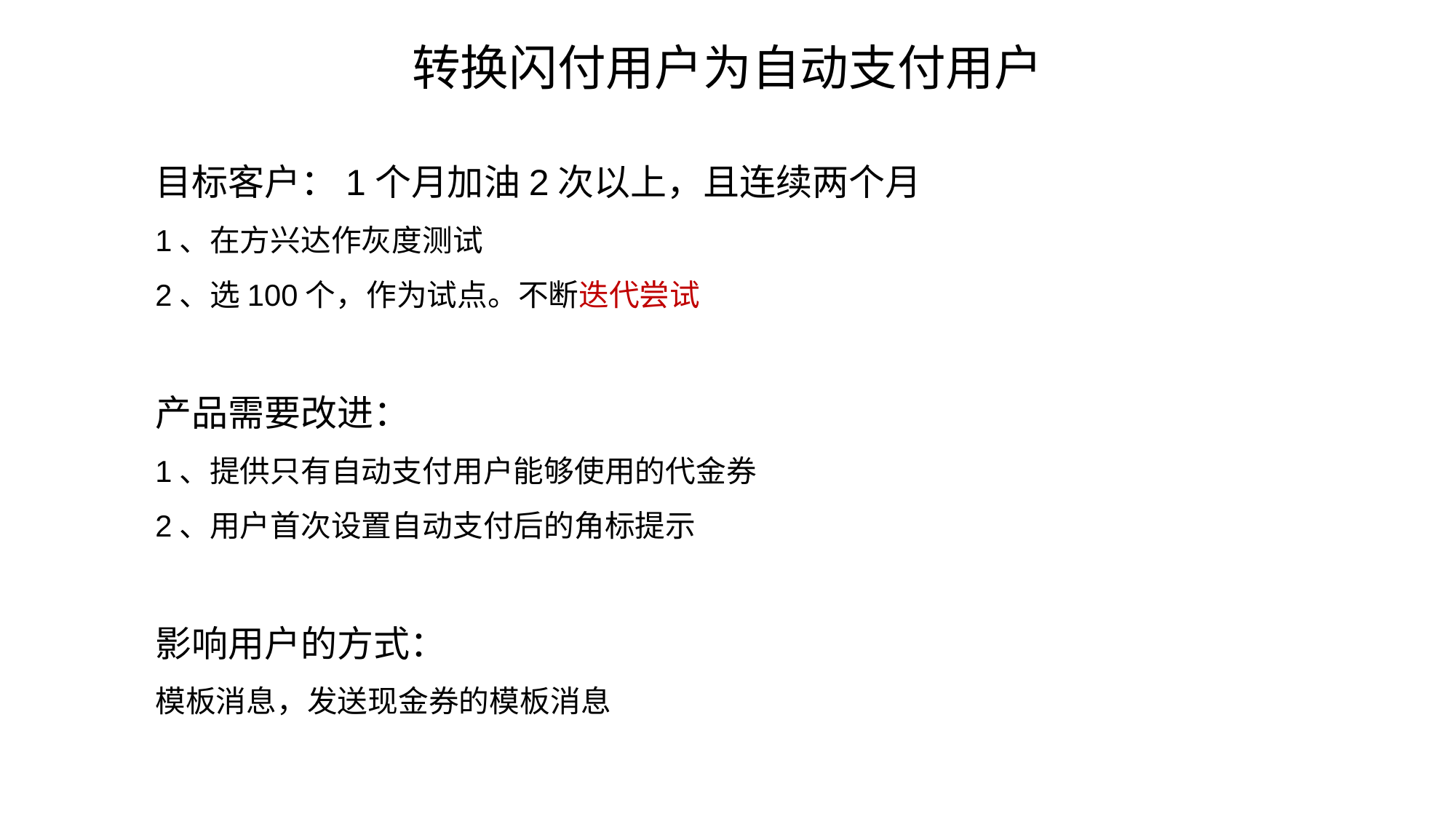

转换闪付用户为自动支付用户
目标客户：1个月加油2次以上，且连续两个月
1、在方兴达作灰度测试
2、选100个，作为试点。不断迭代尝试
产品需要改进：
1、提供只有自动支付用户能够使用的代金券
2、用户首次设置自动支付后的角标提示
影响用户的方式：
模板消息，发送现金券的模板消息